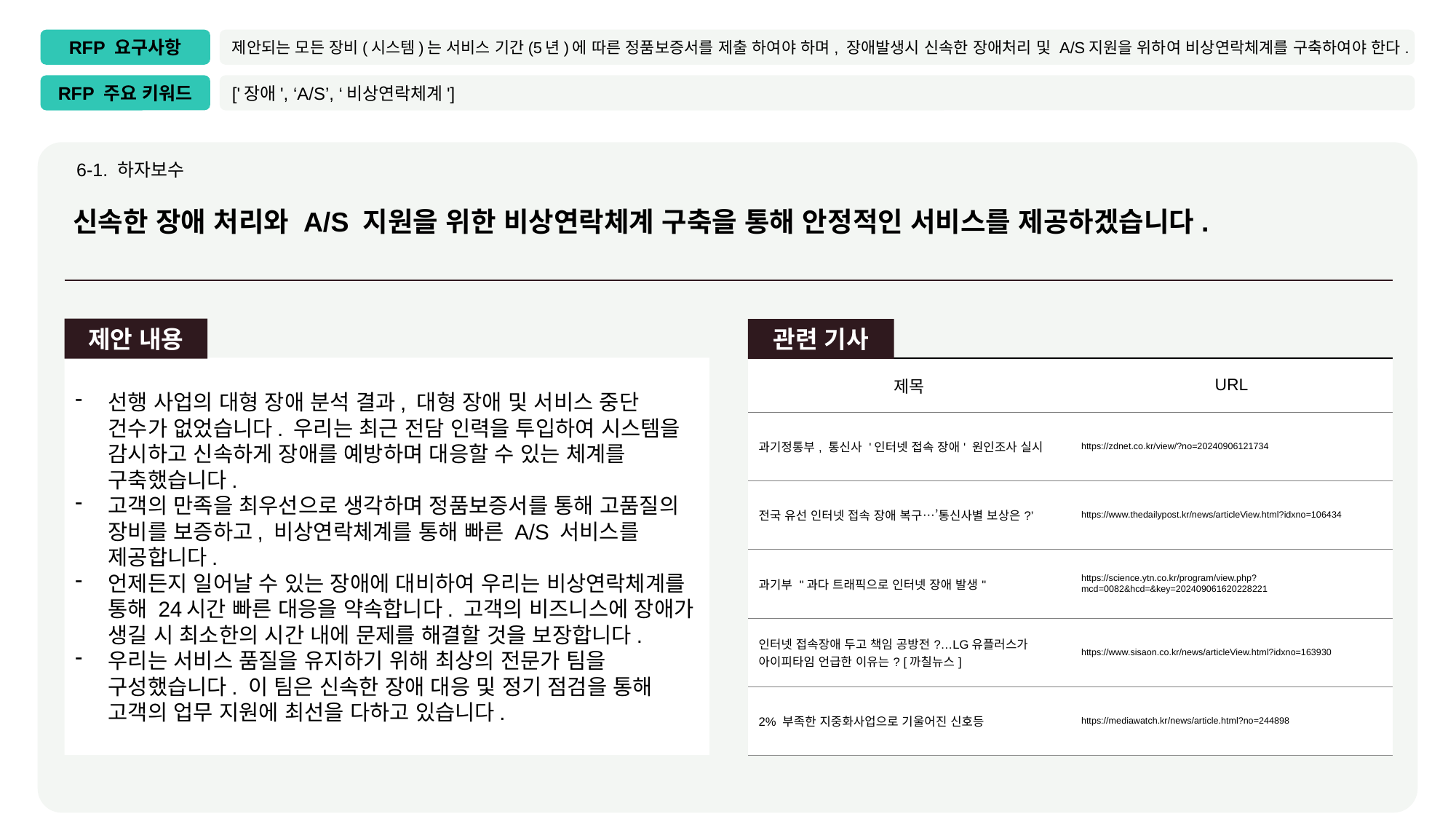

RFP 요구사항
제안되는 모든 장비(시스템)는 서비스 기간(5년)에 따른 정품보증서를 제출 하여야 하며, 장애발생시 신속한 장애처리 및 A/S지원을 위하여 비상연락체계를 구축하여야 한다.
['장애', ‘A/S’, ‘비상연락체계']
RFP 주요 키워드

6-1. 하자보수
신속한 장애 처리와 A/S 지원을 위한 비상연락체계 구축을 통해 안정적인 서비스를 제공하겠습니다.
제안 내용
관련 기사

선행 사업의 대형 장애 분석 결과, 대형 장애 및 서비스 중단 건수가 없었습니다. 우리는 최근 전담 인력을 투입하여 시스템을 감시하고 신속하게 장애를 예방하며 대응할 수 있는 체계를 구축했습니다.
고객의 만족을 최우선으로 생각하며 정품보증서를 통해 고품질의 장비를 보증하고, 비상연락체계를 통해 빠른 A/S 서비스를 제공합니다.
언제든지 일어날 수 있는 장애에 대비하여 우리는 비상연락체계를 통해 24시간 빠른 대응을 약속합니다. 고객의 비즈니스에 장애가 생길 시 최소한의 시간 내에 문제를 해결할 것을 보장합니다.
우리는 서비스 품질을 유지하기 위해 최상의 전문가 팀을 구성했습니다. 이 팀은 신속한 장애 대응 및 정기 점검을 통해 고객의 업무 지원에 최선을 다하고 있습니다.

| 제목 | URL |
| --- | --- |
| 과기정통부, 통신사 '인터넷 접속 장애' 원인조사 실시 | https://zdnet.co.kr/view/?no=20240906121734 |
| 전국 유선 인터넷 접속 장애 복구…’통신사별 보상은?’ | https://www.thedailypost.kr/news/articleView.html?idxno=106434 |
| 과기부 "과다 트래픽으로 인터넷 장애 발생" | https://science.ytn.co.kr/program/view.php?mcd=0082&hcd=&key=202409061620228221 |
| 인터넷 접속장애 두고 책임 공방전?…LG유플러스가 아이피타임 언급한 이유는? [까칠뉴스] | https://www.sisaon.co.kr/news/articleView.html?idxno=163930 |
| 2% 부족한 지중화사업으로 기울어진 신호등 | https://mediawatch.kr/news/article.html?no=244898 |